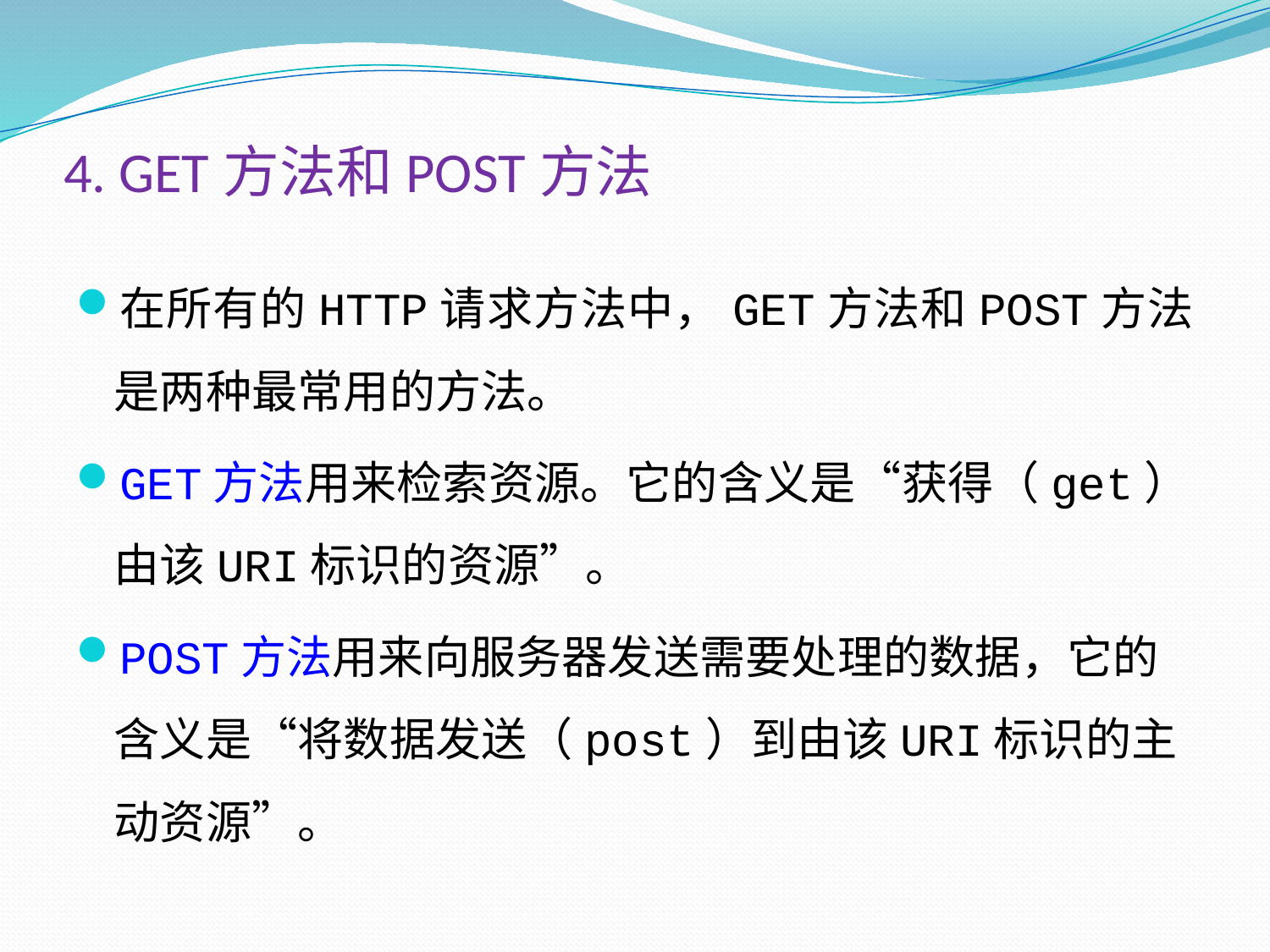

# 4. GET方法和POST方法
在所有的HTTP请求方法中，GET方法和POST方法是两种最常用的方法。
GET方法用来检索资源。它的含义是“获得（get）由该URI标识的资源”。
POST方法用来向服务器发送需要处理的数据，它的含义是“将数据发送（post）到由该URI标识的主动资源”。